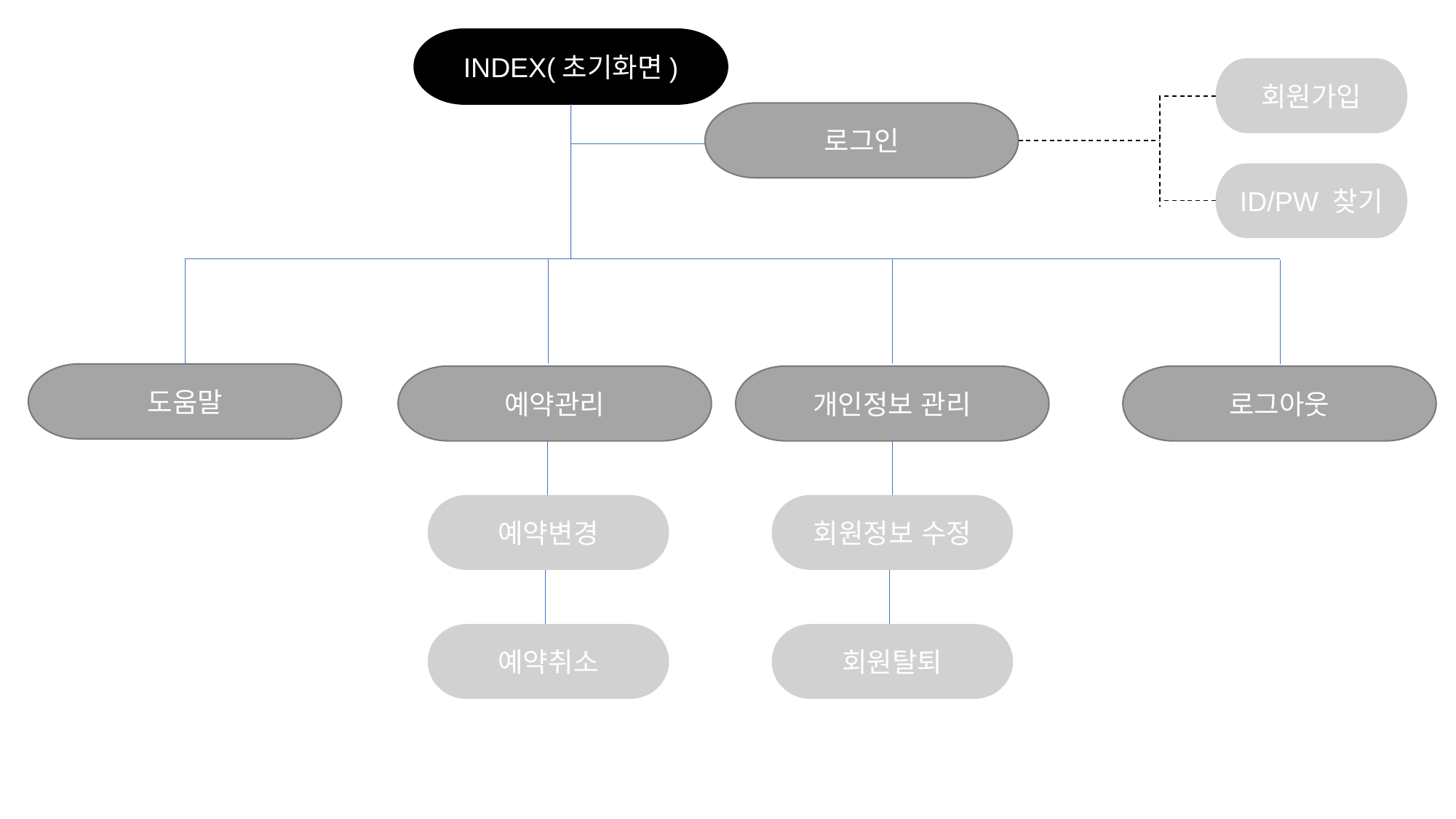

INDEX(초기화면)
회원가입
로그인
ID/PW 찾기
도움말
로그아웃
개인정보 관리
예약관리
예약변경
회원정보 수정
예약취소
회원탈퇴